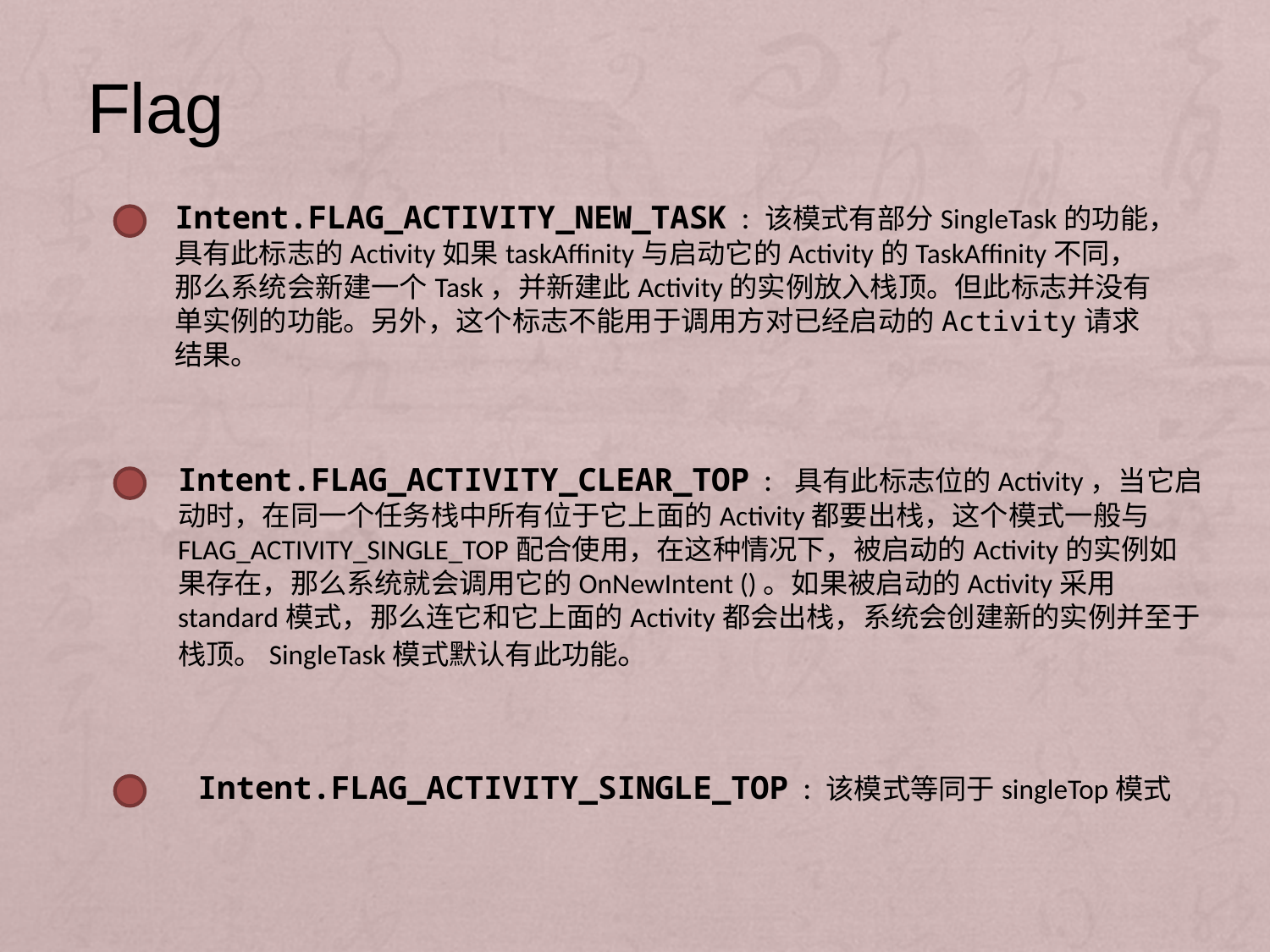

Flag
Intent.FLAG_ACTIVITY_NEW_TASK  : 该模式有部分SingleTask的功能，具有此标志的Activity如果taskAffinity与启动它的Activity的TaskAffinity不同，那么系统会新建一个Task，并新建此Activity的实例放入栈顶。但此标志并没有单实例的功能。另外，这个标志不能用于调用方对已经启动的Activity请求结果。

Intent.FLAG_ACTIVITY_CLEAR_TOP  :  具有此标志位的Activity，当它启动时，在同一个任务栈中所有位于它上面的Activity都要出栈，这个模式一般与FLAG_ACTIVITY_SINGLE_TOP配合使用，在这种情况下，被启动的Activity的实例如果存在，那么系统就会调用它的OnNewIntent ()。如果被启动的Activity采用standard模式，那么连它和它上面的Activity都会出栈，系统会创建新的实例并至于栈顶。SingleTask模式默认有此功能。

Intent.FLAG_ACTIVITY_SINGLE_TOP  : 该模式等同于singleTop模式